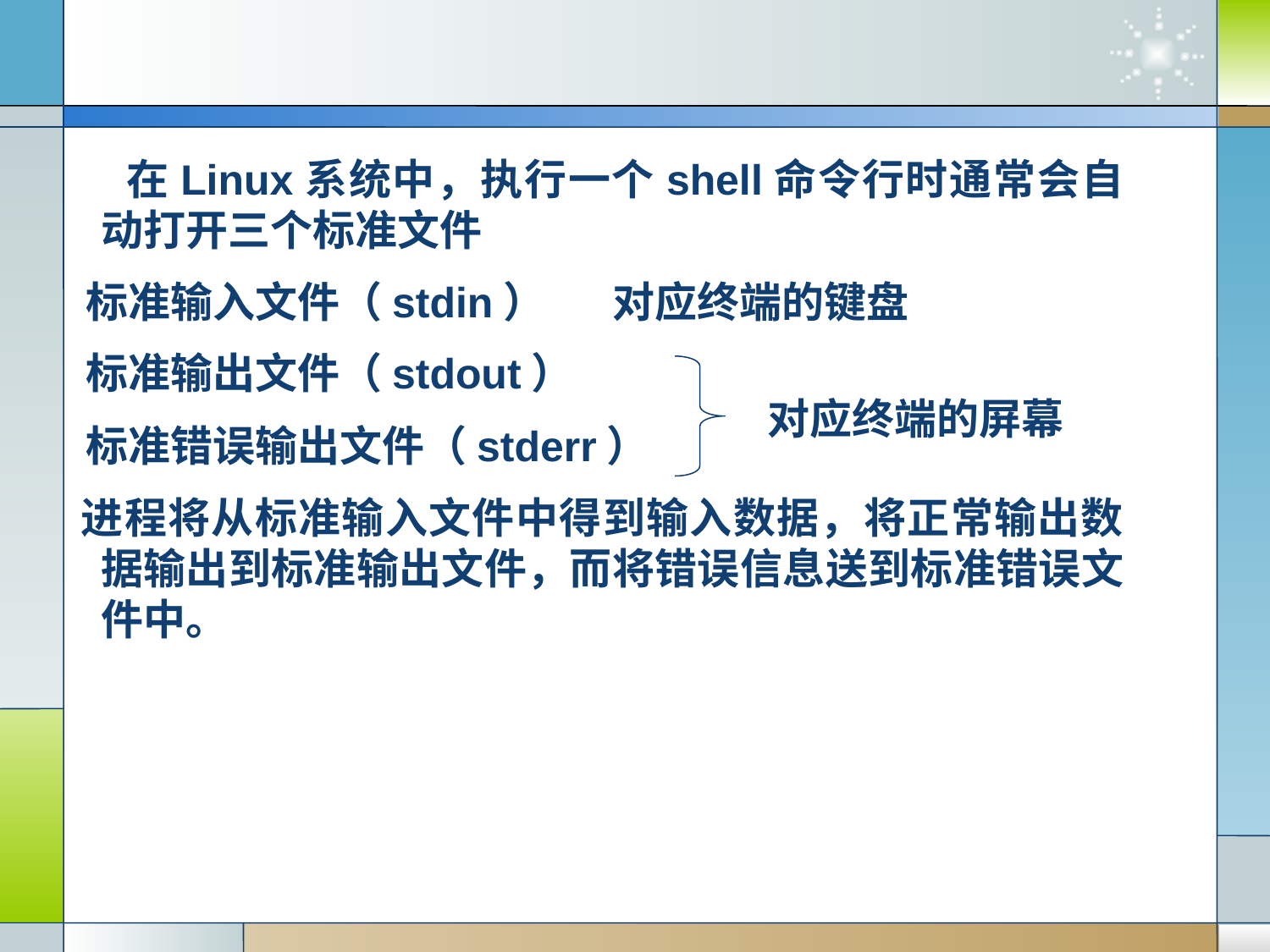

在Linux系统中，执行一个shell命令行时通常会自动打开三个标准文件
    标准输入文件（stdin）       对应终端的键盘
    标准输出文件（stdout）
    标准错误输出文件（stderr）
   进程将从标准输入文件中得到输入数据，将正常输出数据输出到标准输出文件，而将错误信息送到标准错误文件中。

对应终端的屏幕
87